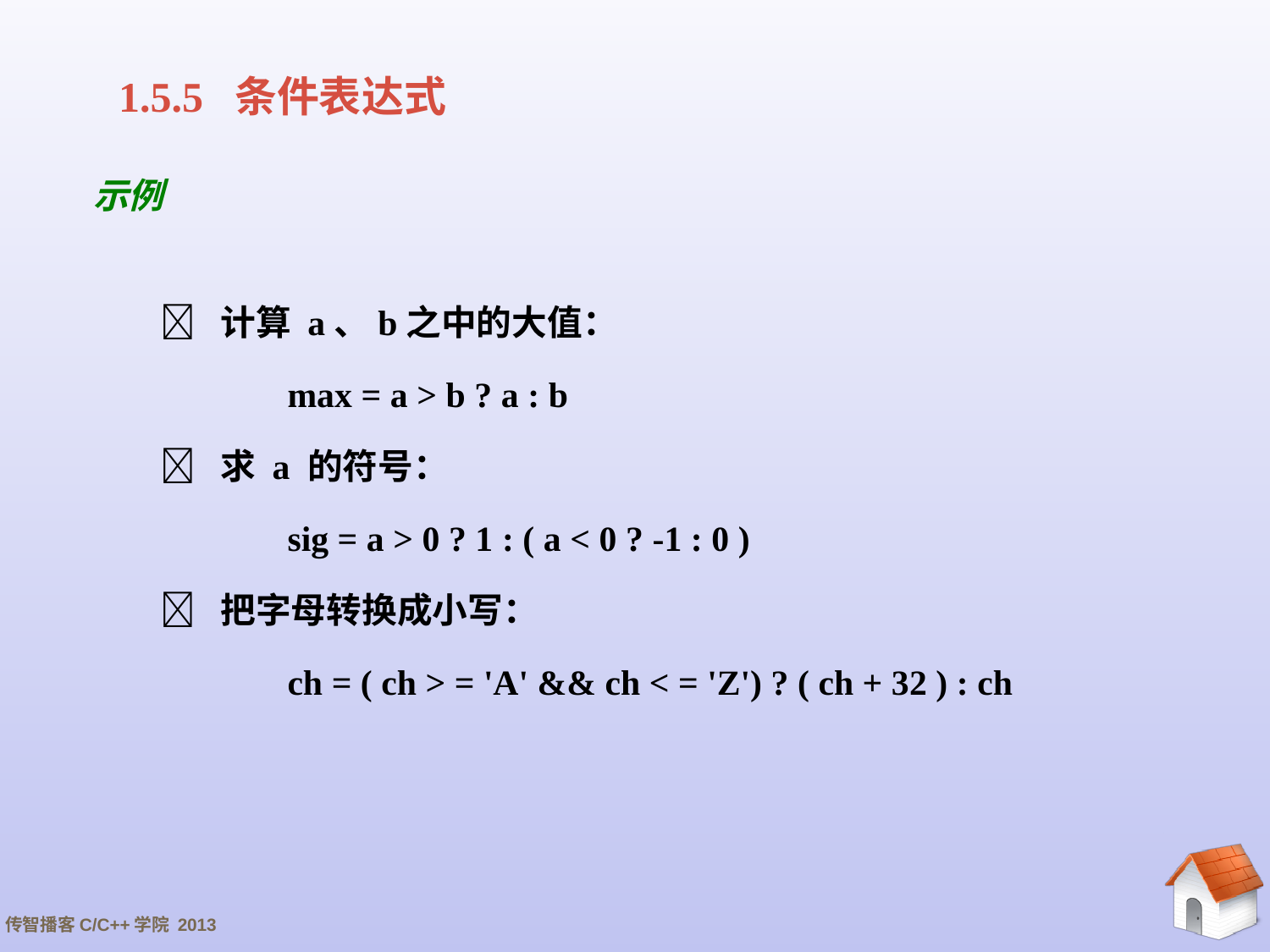

# 1.5.5  条件表达式
示例
•  计算 a、b之中的大值：
	max = a > b ? a : b
•  求 a 的符号：
	sig = a > 0 ? 1 : ( a < 0 ? -1 : 0 )
•  把字母转换成小写：
	ch = ( ch > = 'A' && ch < = 'Z') ? ( ch + 32 ) : ch